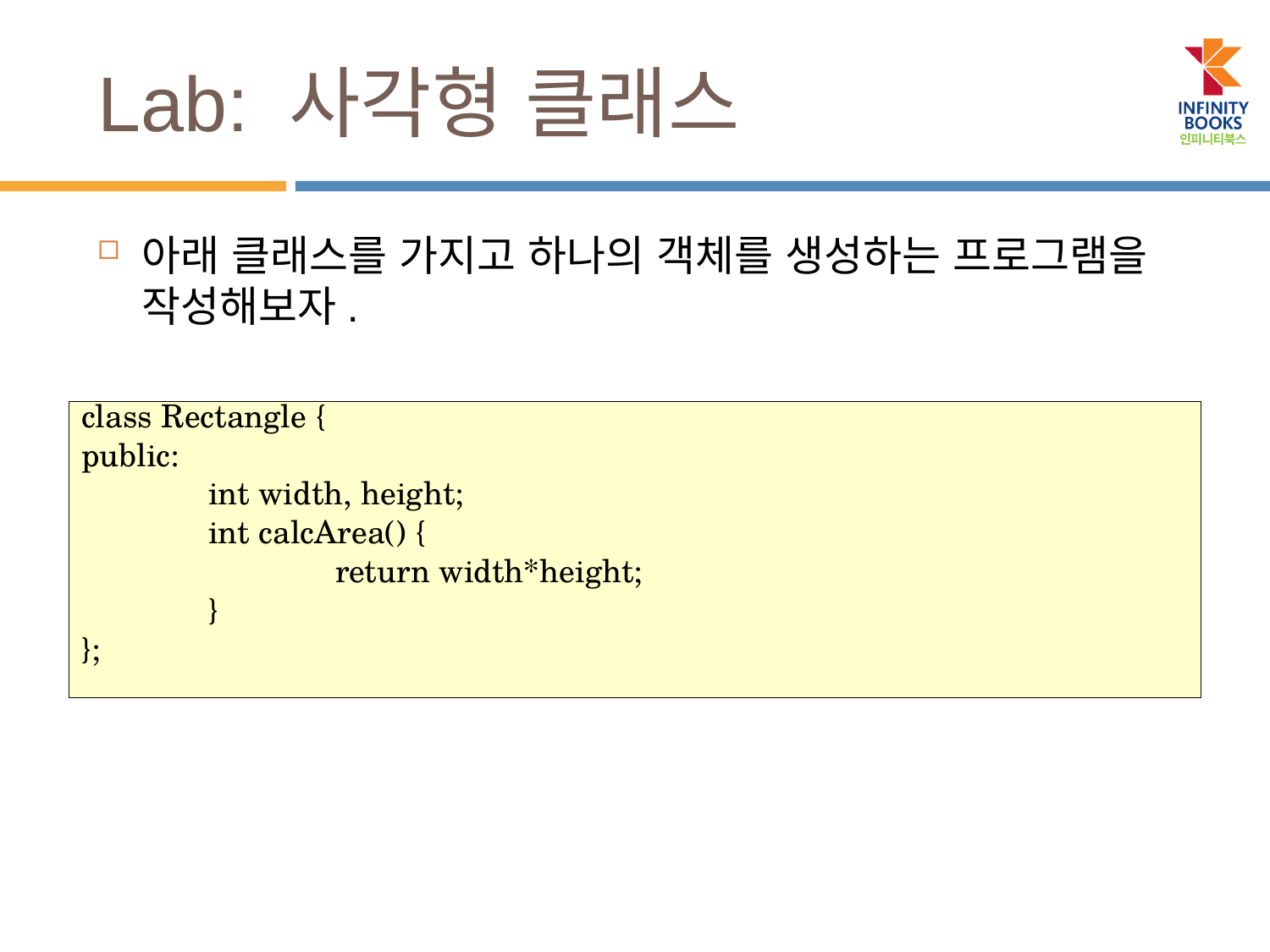

# Lab: 사각형 클래스
아래 클래스를 가지고 하나의 객체를 생성하는 프로그램을 작성해보자.

class Rectangle {
public:
	int width, height;
	int calcArea() {
		return width*height;
	}
};